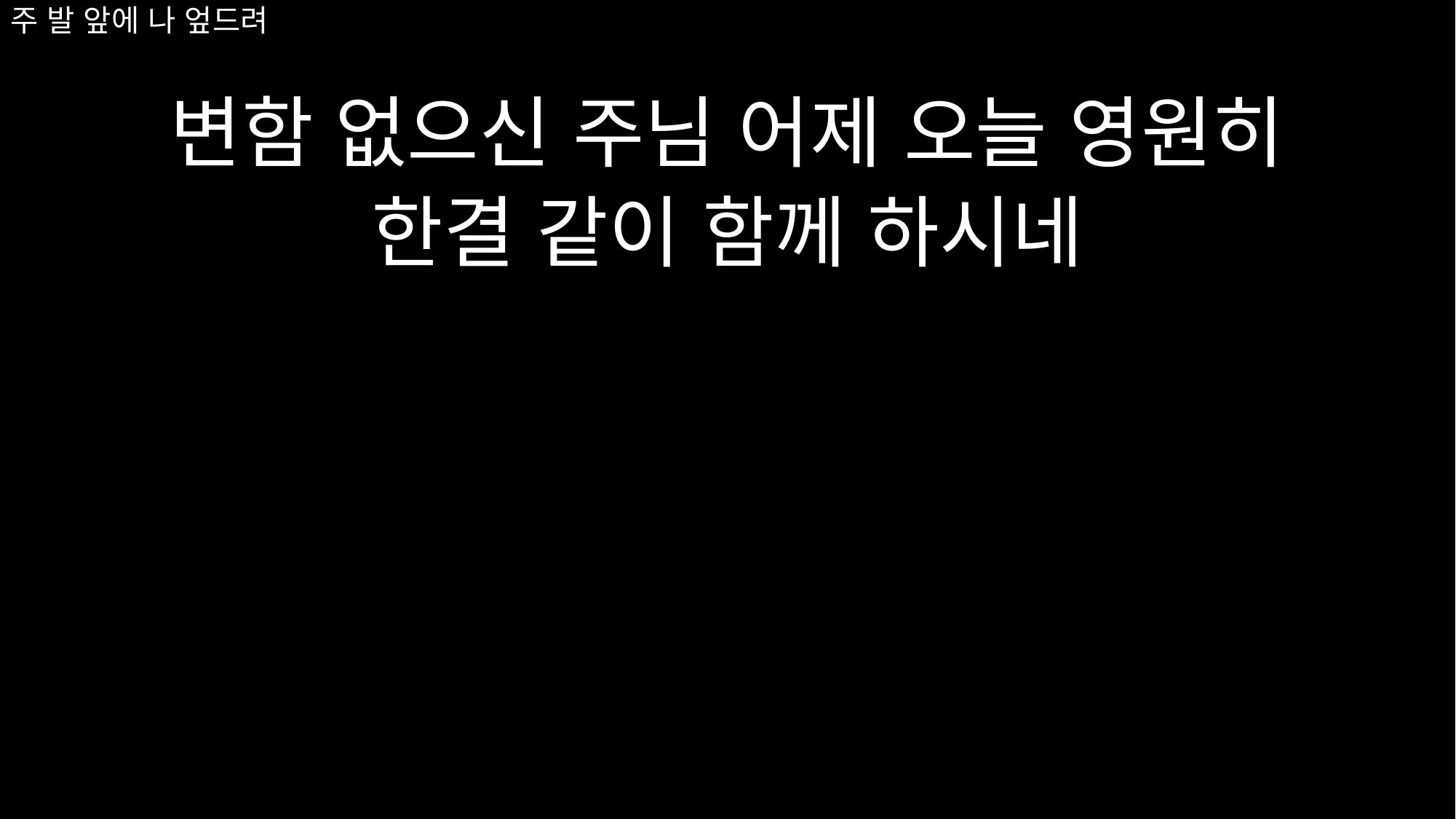

# 주 발 앞에 나 엎드려
변함 없으신 주님 어제 오늘 영원히
한결 같이 함께 하시네